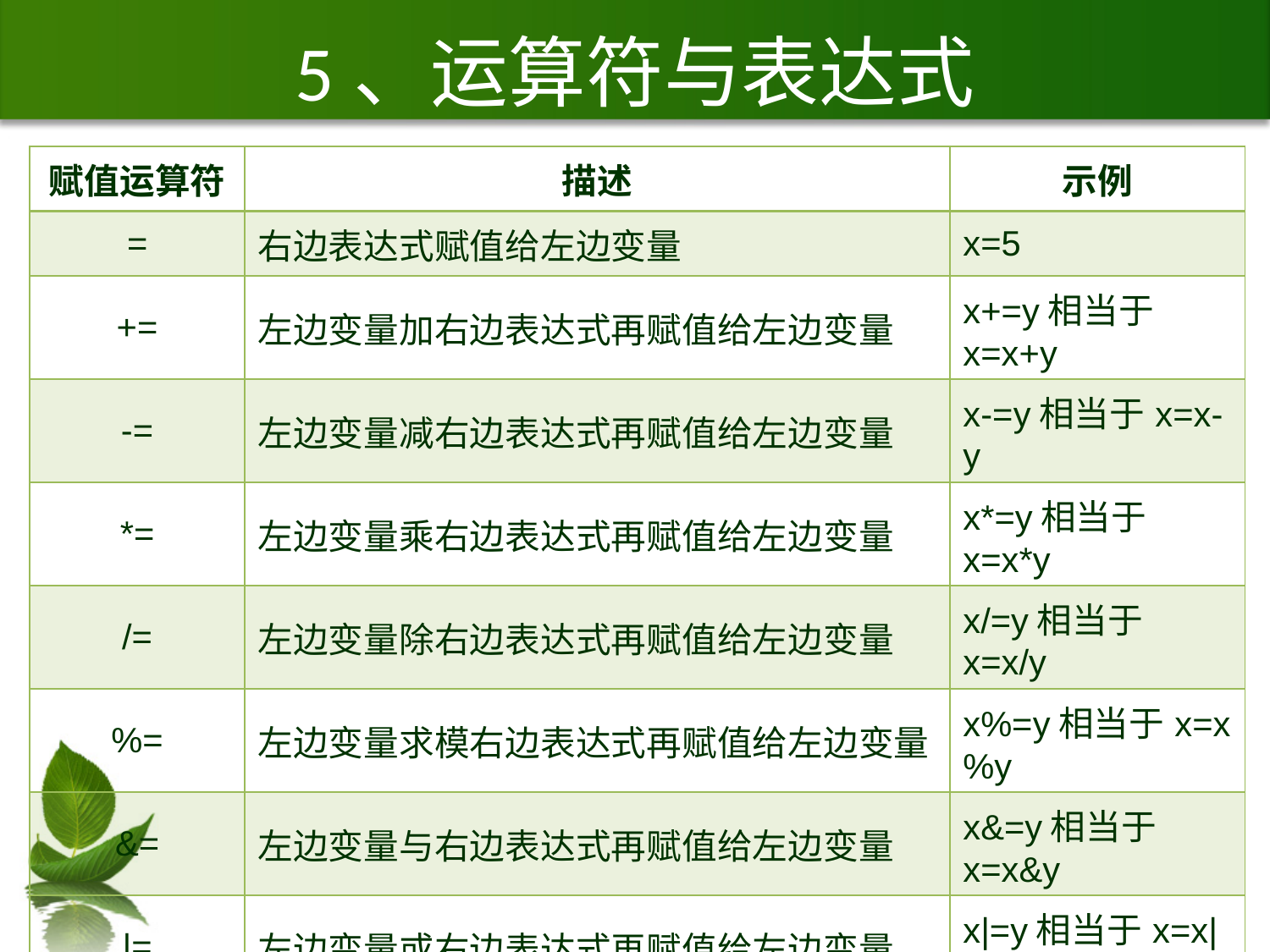

# 5、运算符与表达式
| 赋值运算符 | 描述 | 示例 |
| --- | --- | --- |
| = | 右边表达式赋值给左边变量 | x=5 |
| += | 左边变量加右边表达式再赋值给左边变量 | x+=y相当于x=x+y |
| -= | 左边变量减右边表达式再赋值给左边变量 | x-=y相当于x=x-y |
| \*= | 左边变量乘右边表达式再赋值给左边变量 | x\*=y相当于x=x\*y |
| /= | 左边变量除右边表达式再赋值给左边变量 | x/=y相当于x=x/y |
| %= | 左边变量求模右边表达式再赋值给左边变量 | x%=y相当于x=x%y |
| &= | 左边变量与右边表达式再赋值给左边变量 | x&=y相当于x=x&y |
| |= | 左边变量或右边表达式再赋值给左边变量 | x|=y相当于x=x|y |
| ^= | 左边变量异或右边表达式再赋值给左边变量 | x^=y相当于x=x^y |